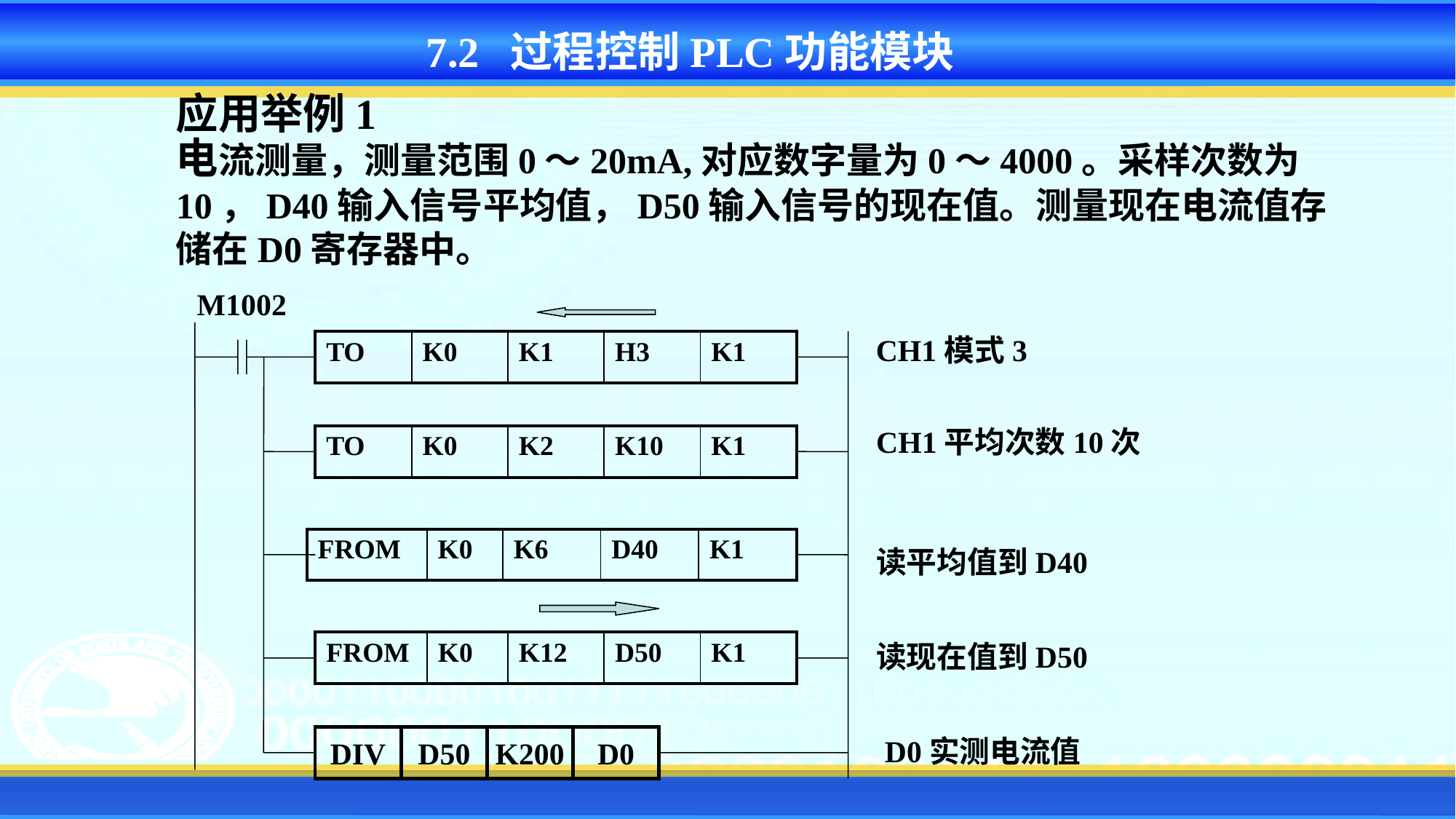

7.2  过程控制PLC功能模块
应用举例1
电流测量，测量范围0～20mA,对应数字量为0～4000。采样次数为10，D40输入信号平均值，D50输入信号的现在值。测量现在电流值存储在D0寄存器中。
M1002

CH1模式3
| TO | K0 | K1 | H3 | K1 |
| --- | --- | --- | --- | --- |

CH1平均次数10次
| TO | K0 | K2 | K10 | K1 |
| --- | --- | --- | --- | --- |

| FROM | K0 | K6 | D40 | K1 |
| --- | --- | --- | --- | --- |
读平均值到D40

| FROM | K0 | K12 | D50 | K1 |
| --- | --- | --- | --- | --- |
读现在值到D50

DIV
D50
K200
D0
D0实测电流值